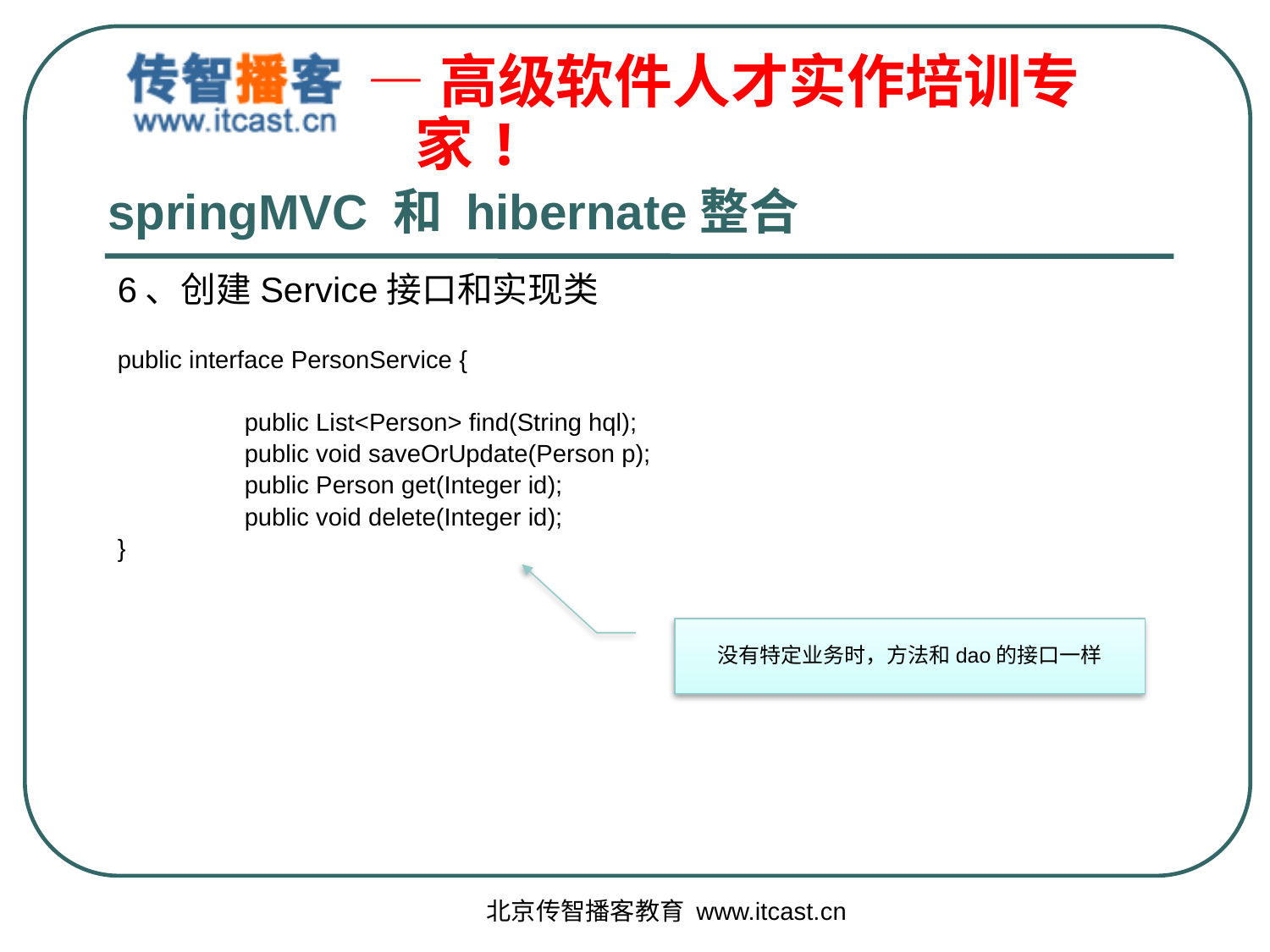

# springMVC 和 hibernate整合
6、创建Service接口和实现类

public interface PersonService {

	public List<Person> find(String hql);
	public void saveOrUpdate(Person p);
	public Person get(Integer id);
	public void delete(Integer id);
}
没有特定业务时，方法和dao的接口一样
北京传智播客教育 www.itcast.cn